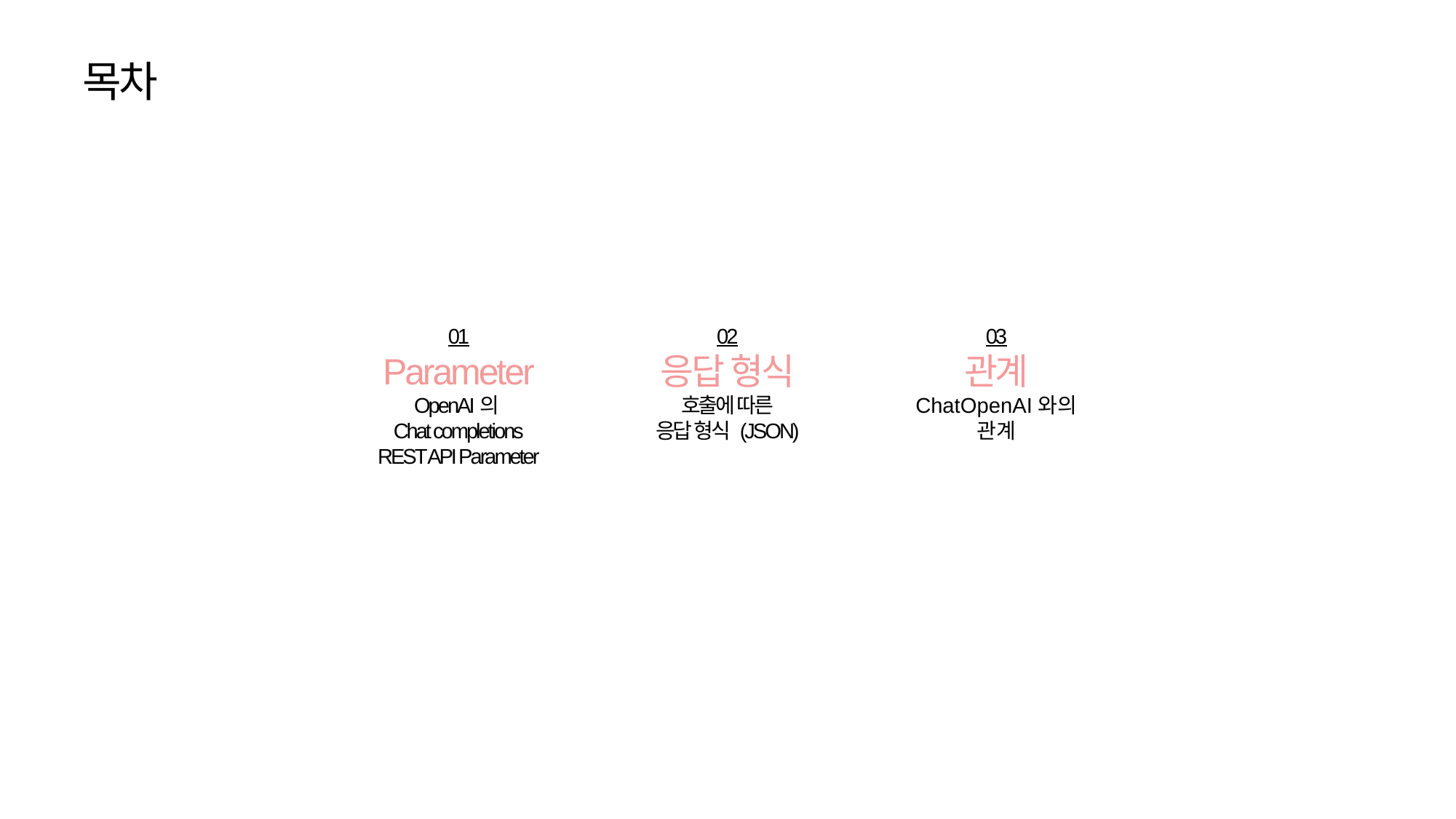

목차
01
Parameter
OpenAI의
Chat completions
REST API Parameter
02
응답 형식
호출에 따른
응답 형식 (JSON)
03
관계
ChatOpenAI와의
관계